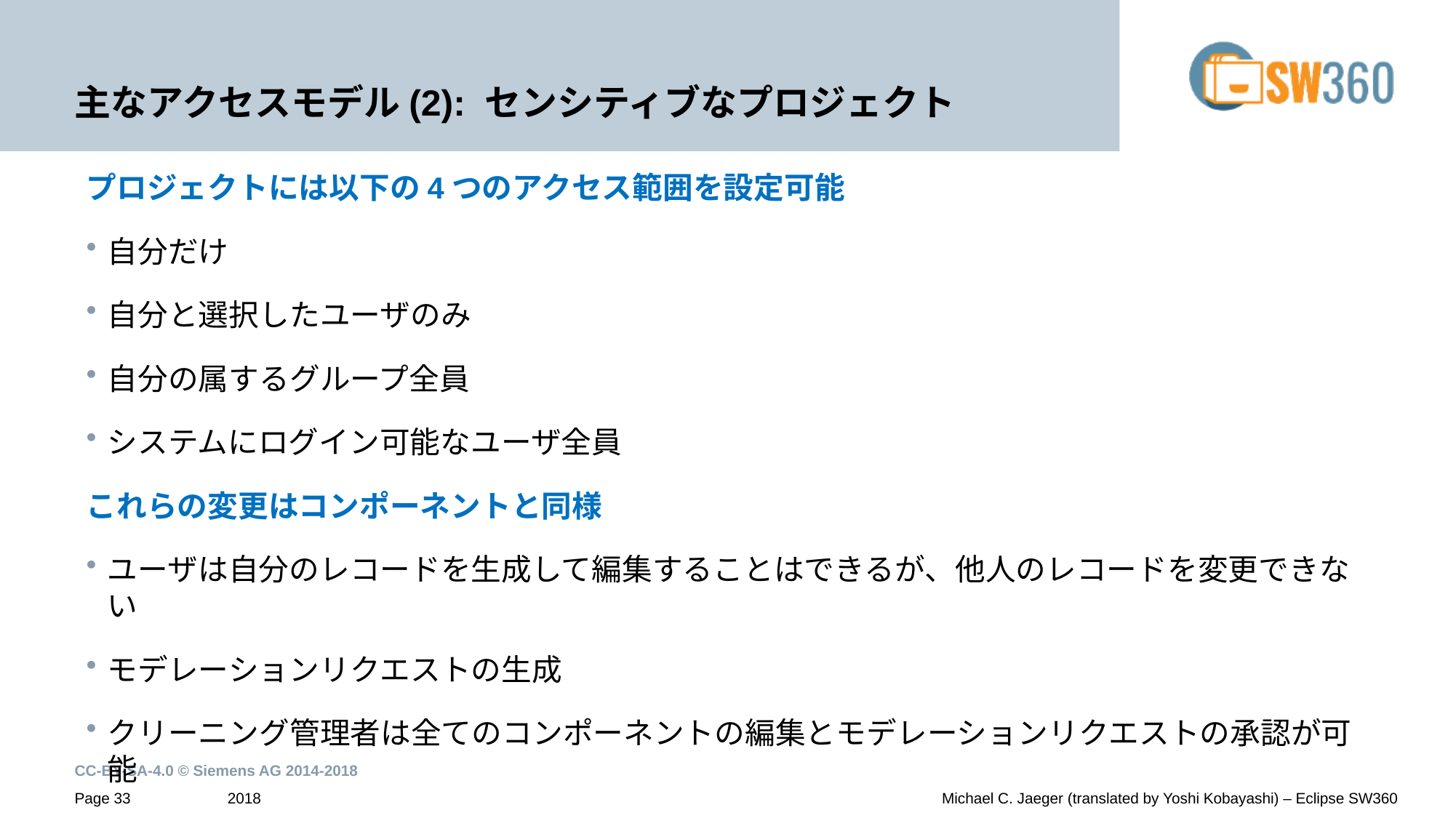

# 主なアクセスモデル(2): センシティブなプロジェクト
プロジェクトには以下の4つのアクセス範囲を設定可能
自分だけ
自分と選択したユーザのみ
自分の属するグループ全員
システムにログイン可能なユーザ全員
これらの変更はコンポーネントと同様
ユーザは自分のレコードを生成して編集することはできるが、他人のレコードを変更できない
モデレーションリクエストの生成
クリーニング管理者は全てのコンポーネントの編集とモデレーションリクエストの承認が可能